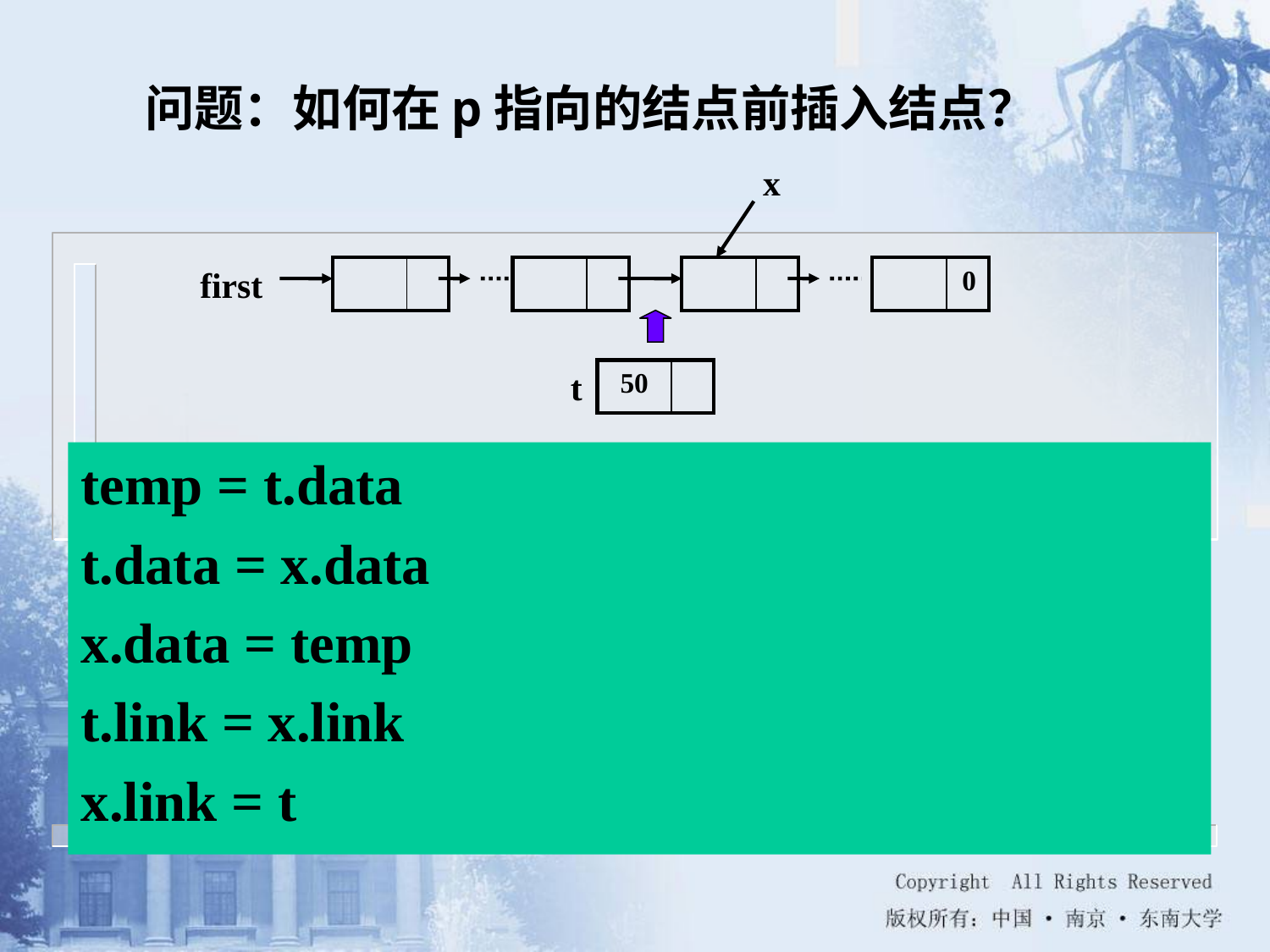

问题：如何在p指向的结点前插入结点？
x

first
|  |  |
| --- | --- |
|  |  |
| --- | --- |
|  |  |
| --- | --- |
|  | 0 |
| --- | --- |

t
| 50 |  |
| --- | --- |
temp = t.data
t.data = x.data
x.data = temp
t.link = x.link
x.link = t